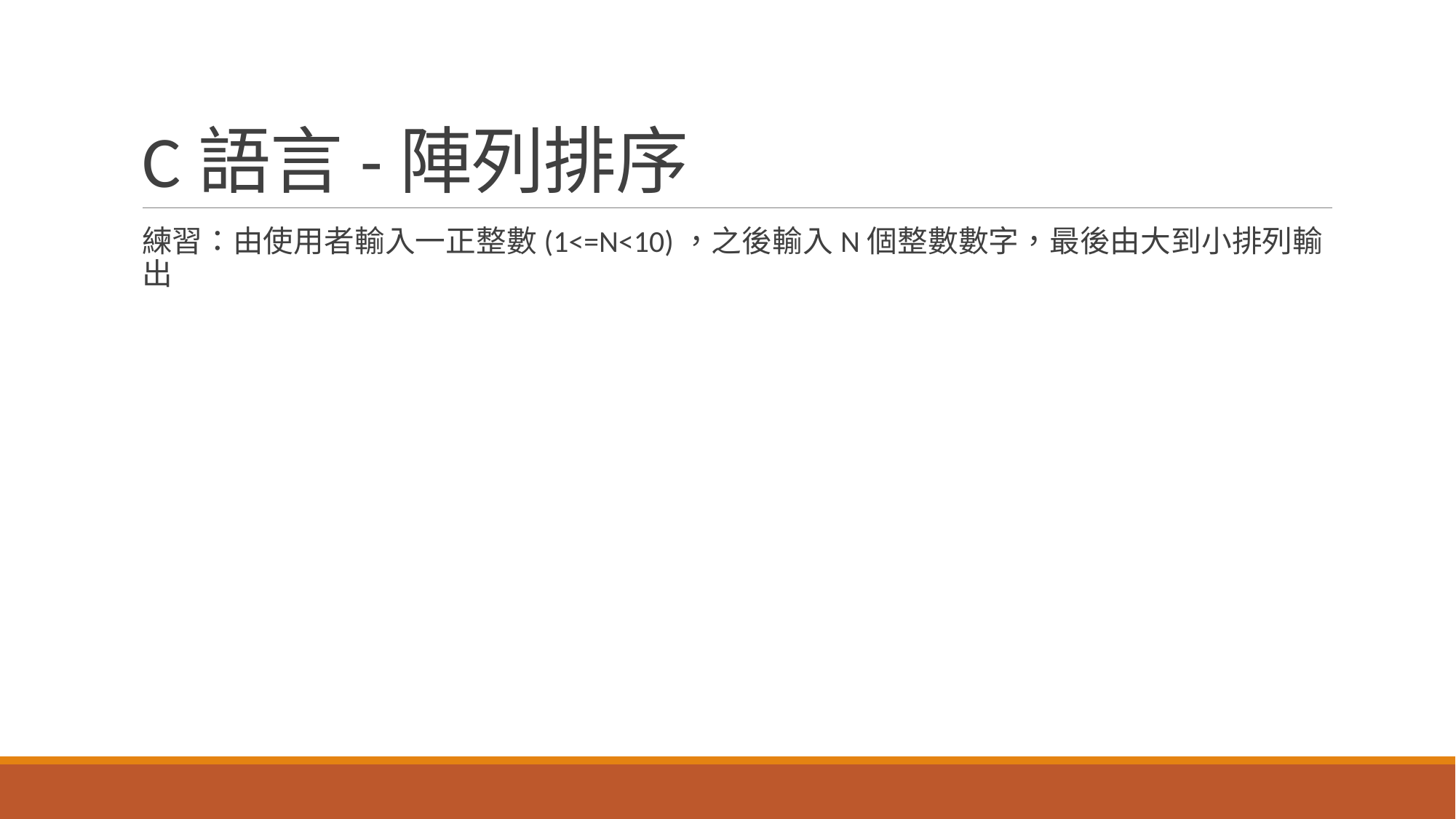

# C語言-陣列排序
練習：由使用者輸入一正整數(1<=N<10)，之後輸入N個整數數字，最後由大到小排列輸出